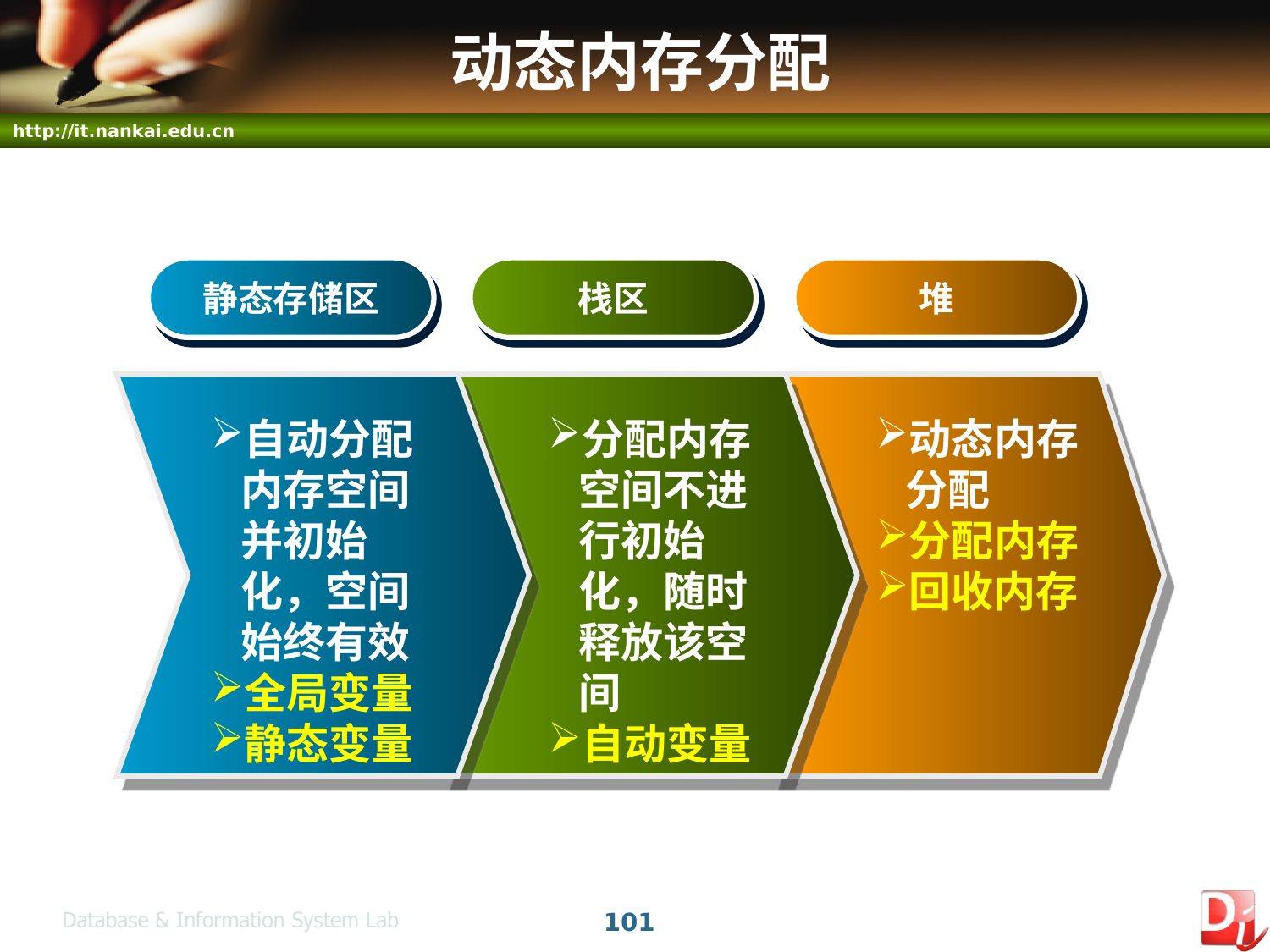

# 动态内存分配
静态存储区
栈区
堆

自动分配内存空间并初始化，空间始终有效
全局变量
静态变量
分配内存空间不进行初始化，随时释放该空间
自动变量
动态内存分配
分配内存
回收内存
101
Database & Information System Lab